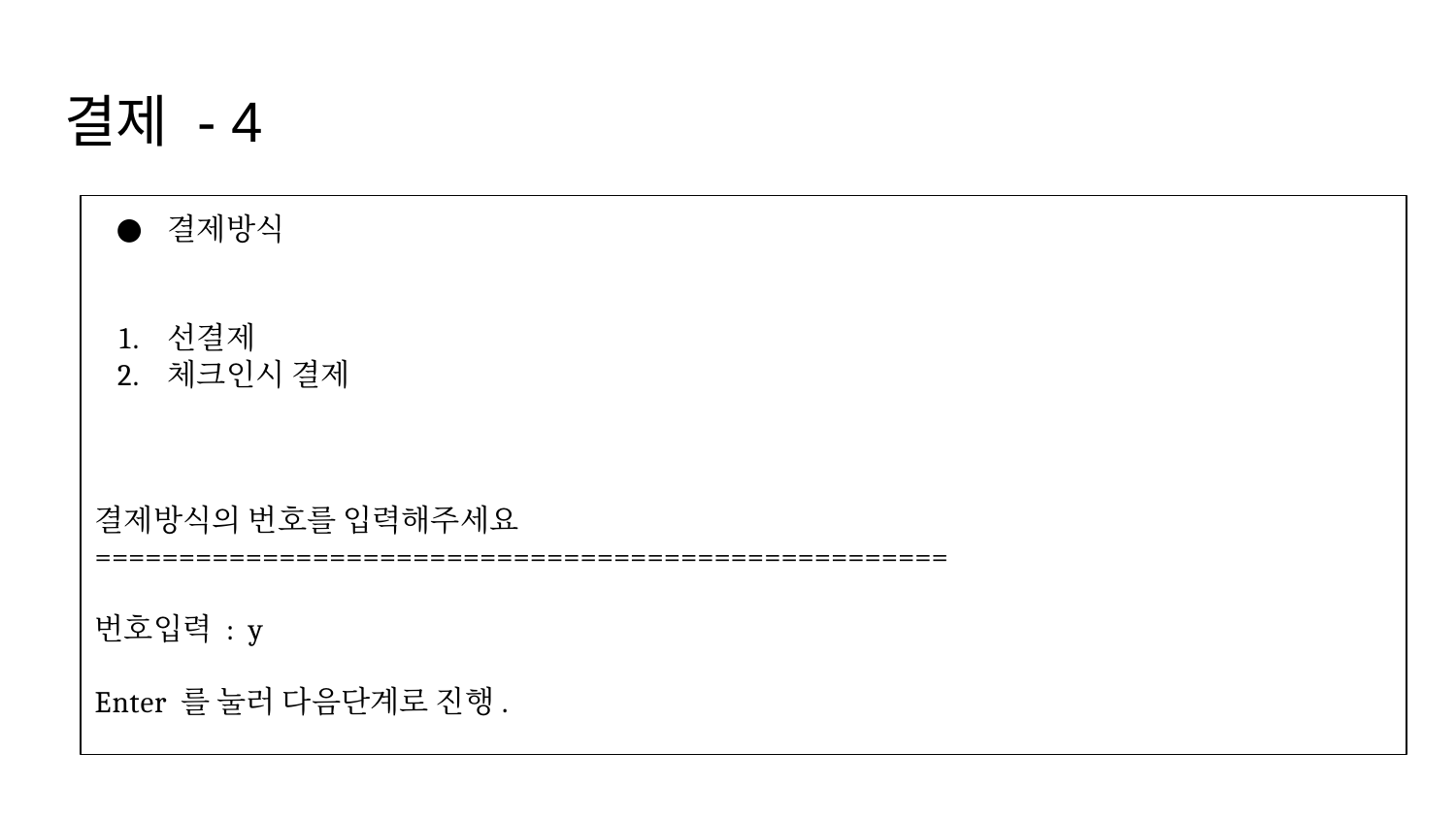

# 결제 - 4
결제방식

선결제
체크인시 결제

결제방식의 번호를 입력해주세요
===================================================

번호입력 :  y

Enter 를 눌러 다음단계로 진행.